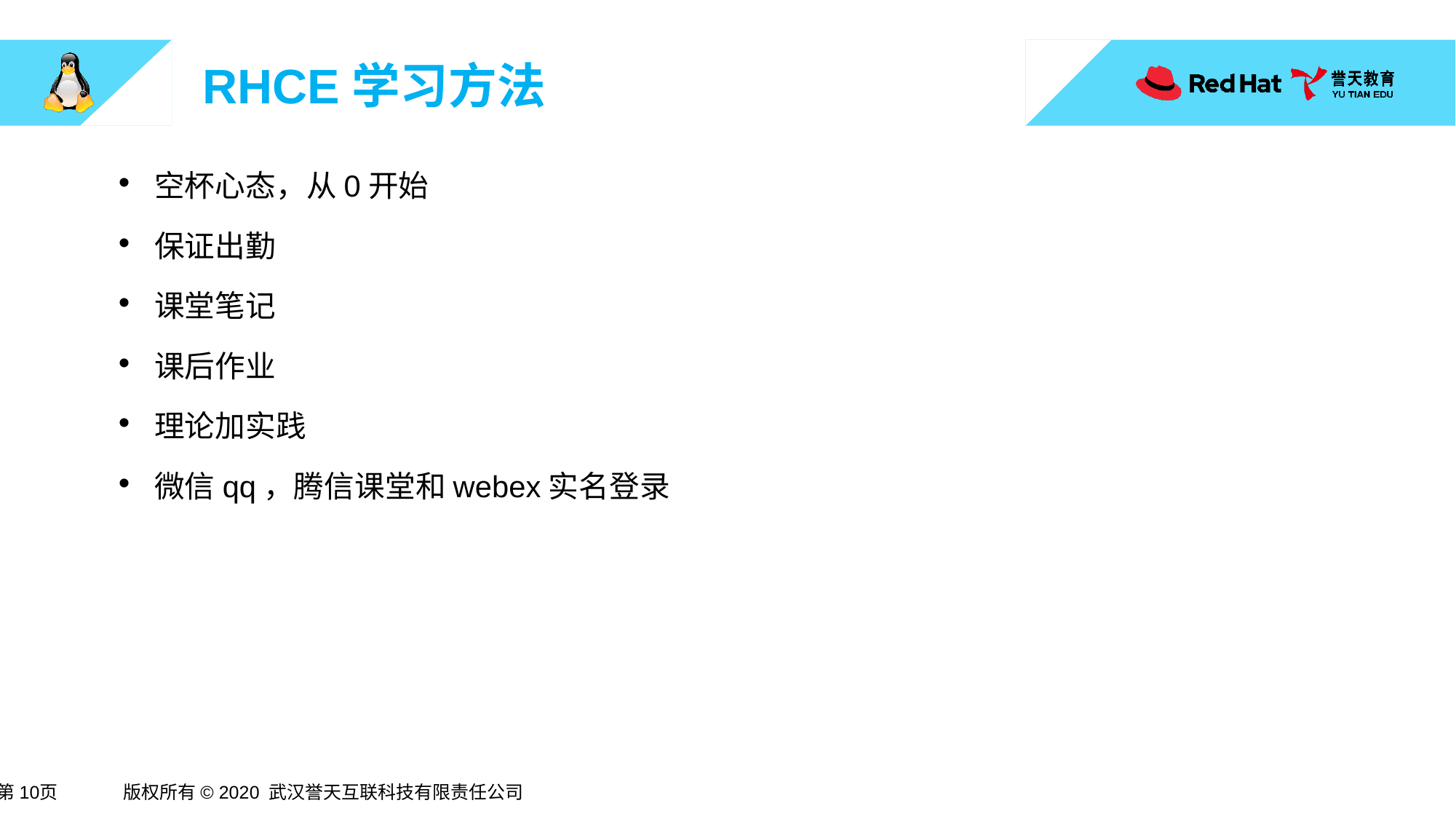

# RHCE学习方法
空杯心态，从0开始
保证出勤
课堂笔记
课后作业
理论加实践
微信qq，腾信课堂和webex实名登录
10